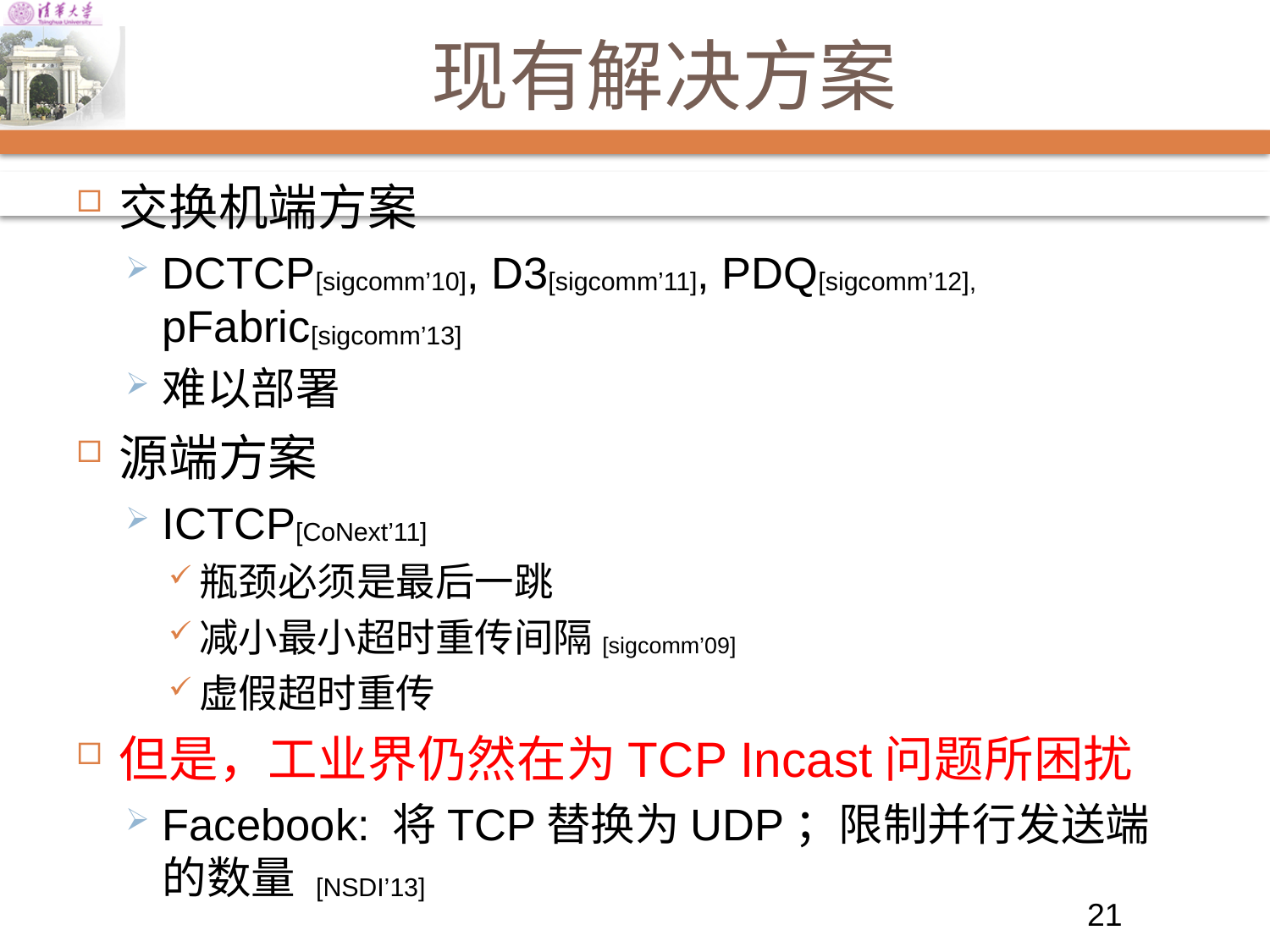

# 现有解决方案
交换机端方案
DCTCP[sigcomm’10], D3[sigcomm’11], PDQ[sigcomm’12], pFabric[sigcomm’13]
难以部署
源端方案
ICTCP[CoNext’11]
瓶颈必须是最后一跳
减小最小超时重传间隔[sigcomm’09]
虚假超时重传
但是，工业界仍然在为TCP Incast问题所困扰
Facebook: 将TCP替换为UDP；限制并行发送端的数量 [NSDI’13]

21